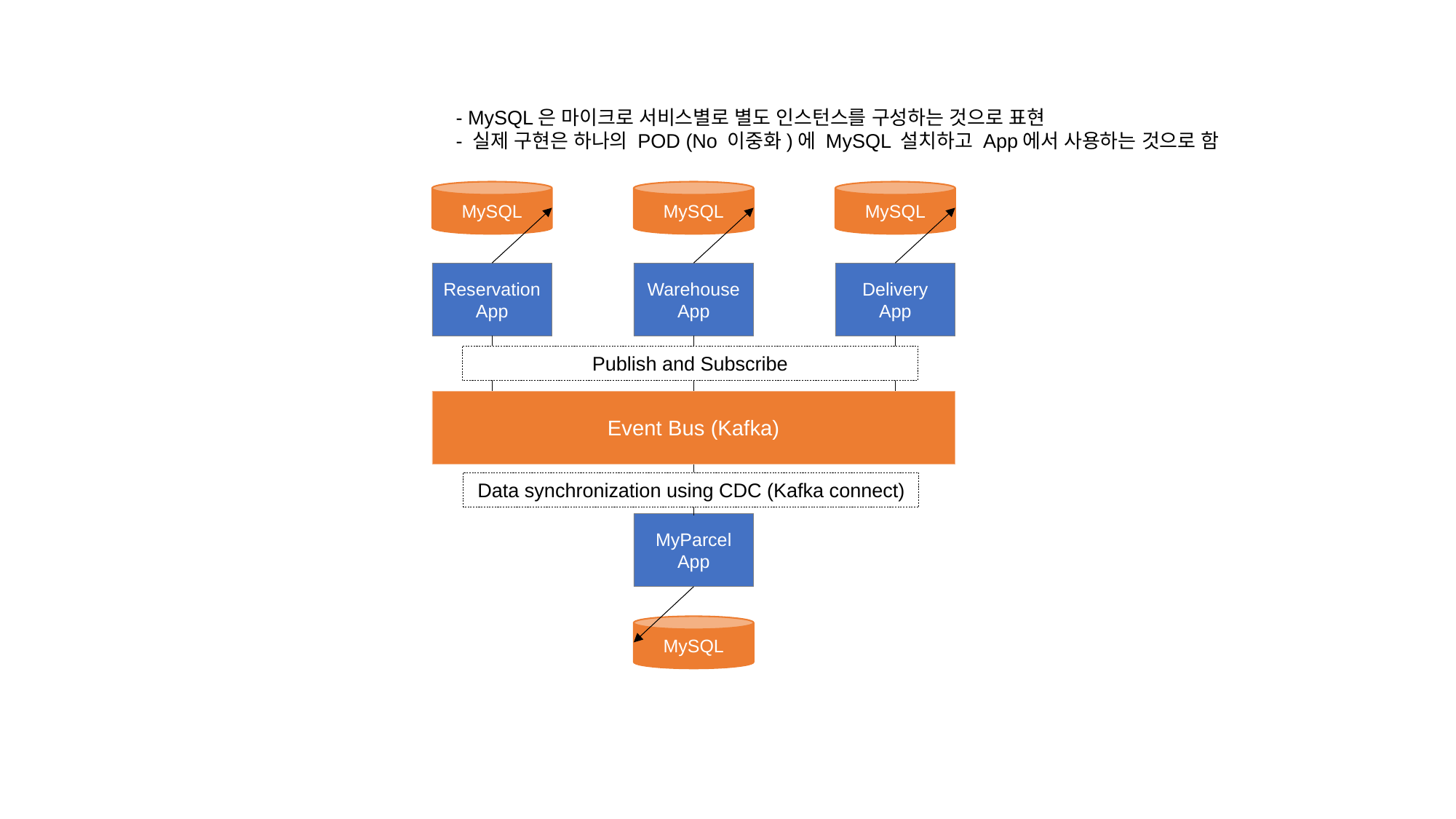

- MySQL은 마이크로 서비스별로 별도 인스턴스를 구성하는 것으로 표현
- 실제 구현은 하나의 POD (No 이중화)에 MySQL 설치하고 App에서 사용하는 것으로 함
MySQL
MySQL
MySQL
Reservation
App
Warehouse
App
Delivery
App
Publish and Subscribe
Event Bus (Kafka)
Data synchronization using CDC (Kafka connect)
MyParcel
App
MySQL